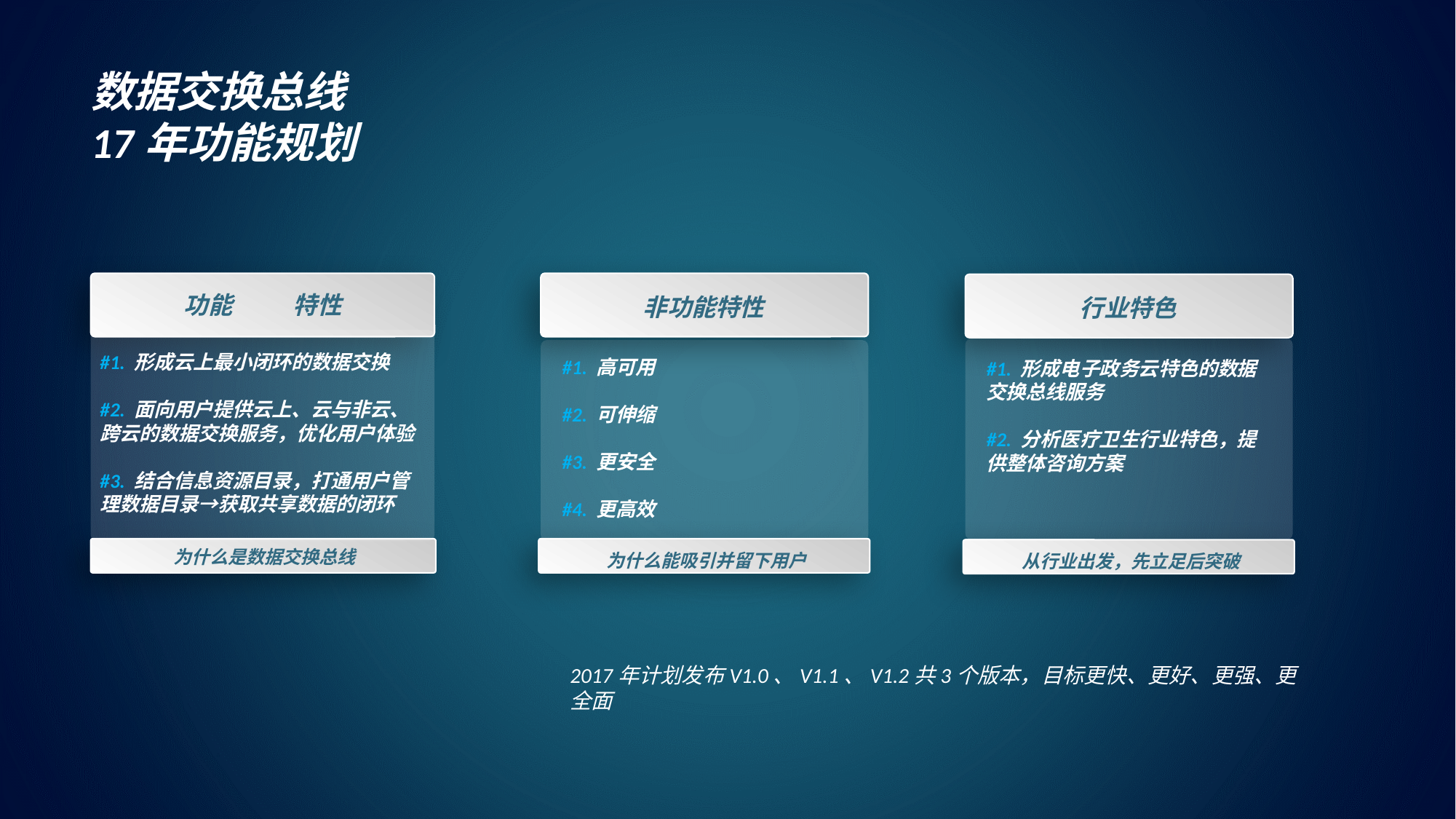

数据交换总线
17年功能规划

功能	特性

为什么是数据交换总线

非功能特性

为什么能吸引并留下用户

行业特色

从行业出发，先立足后突破

#1. 形成云上最小闭环的数据交换

#2. 面向用户提供云上、云与非云、跨云的数据交换服务，优化用户体验

#3. 结合信息资源目录，打通用户管理数据目录→获取共享数据的闭环
#1. 高可用

#2. 可伸缩

#3. 更安全

#4. 更高效
#1. 形成电子政务云特色的数据交换总线服务

#2. 分析医疗卫生行业特色，提供整体咨询方案
2017年计划发布V1.0、V1.1、V1.2共3个版本，目标更快、更好、更强、更全面